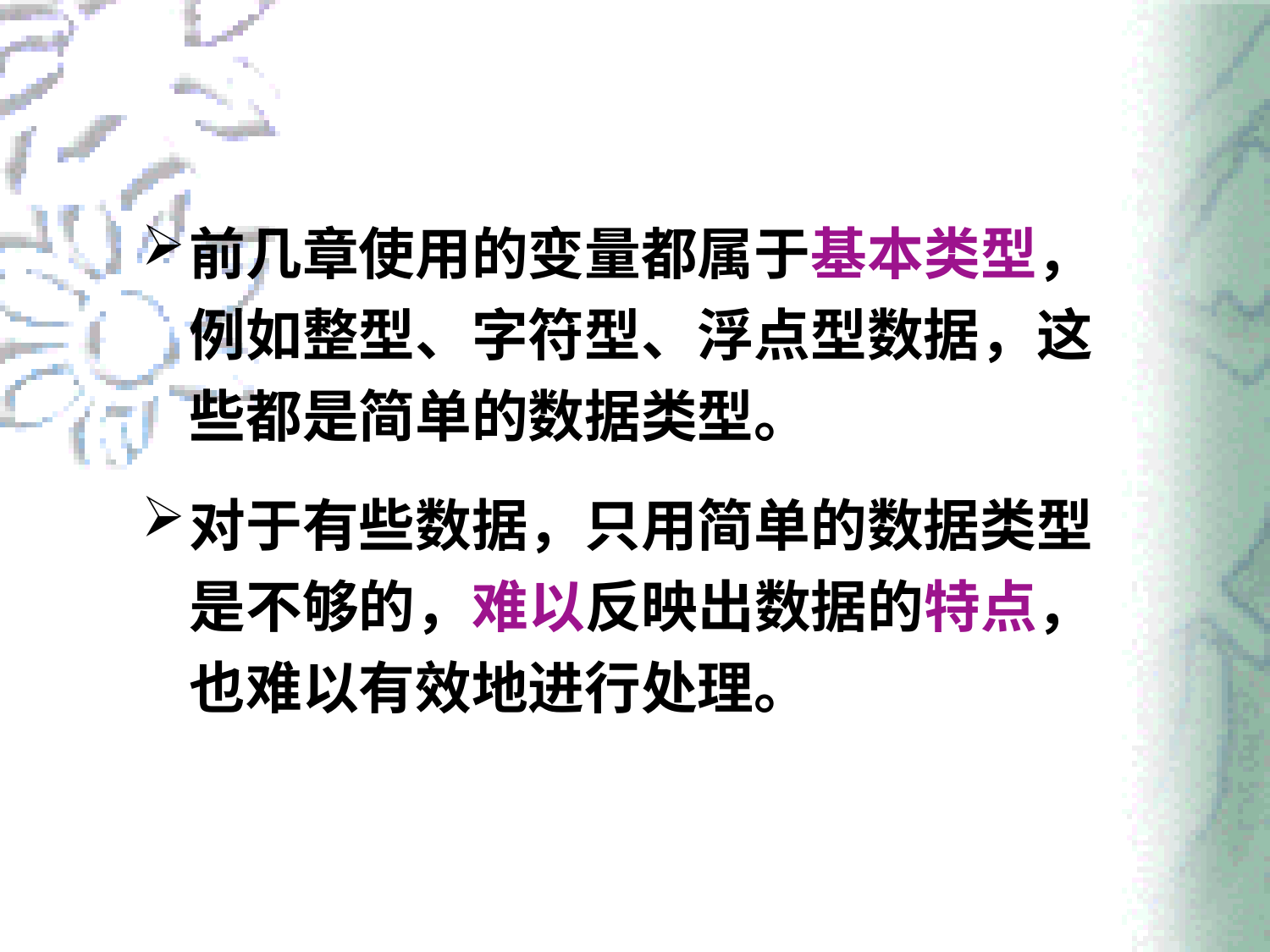

前几章使用的变量都属于基本类型，例如整型、字符型、浮点型数据，这些都是简单的数据类型。
对于有些数据，只用简单的数据类型是不够的，难以反映出数据的特点，也难以有效地进行处理。